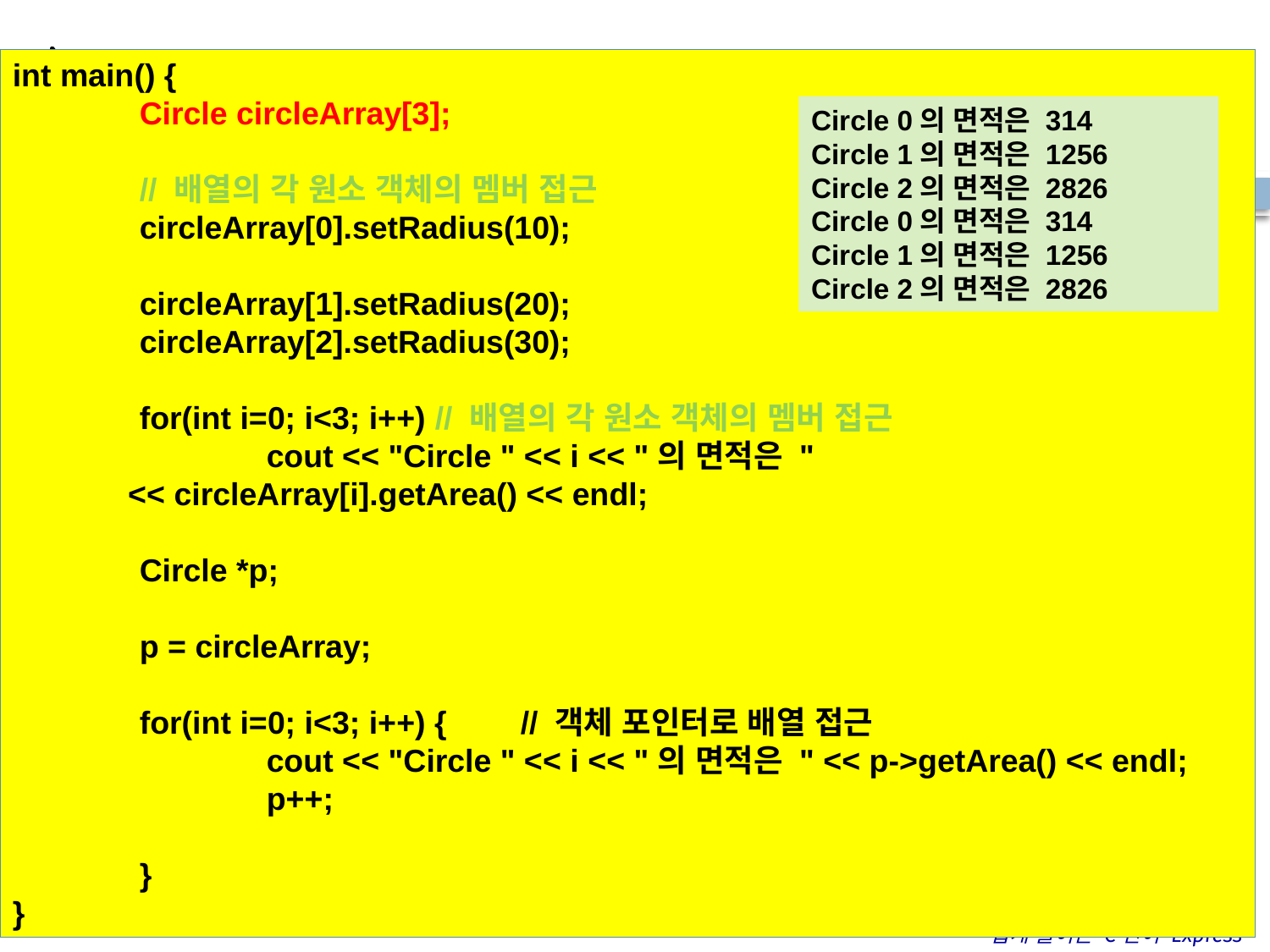

# 예제 4– 2 Circle 클래스의 배열 선언 및 활용
int main() {
	Circle circleArray[3];
	// 배열의 각 원소 객체의 멤버 접근
	circleArray[0].setRadius(10);
	circleArray[1].setRadius(20);
	circleArray[2].setRadius(30);

	for(int i=0; i<3; i++) // 배열의 각 원소 객체의 멤버 접근
		cout << "Circle " << i << "의 면적은 "
             << circleArray[i].getArea() << endl;

	Circle *p;
	p = circleArray;
	for(int i=0; i<3; i++) { 	// 객체 포인터로 배열 접근
		cout << "Circle " << i << "의 면적은 " << p->getArea() << endl;
		p++;
	}
}
Circle 0의 면적은 314
Circle 1의 면적은 1256
Circle 2의 면적은 2826
Circle 0의 면적은 314
Circle 1의 면적은 1256
Circle 2의 면적은 2826
51